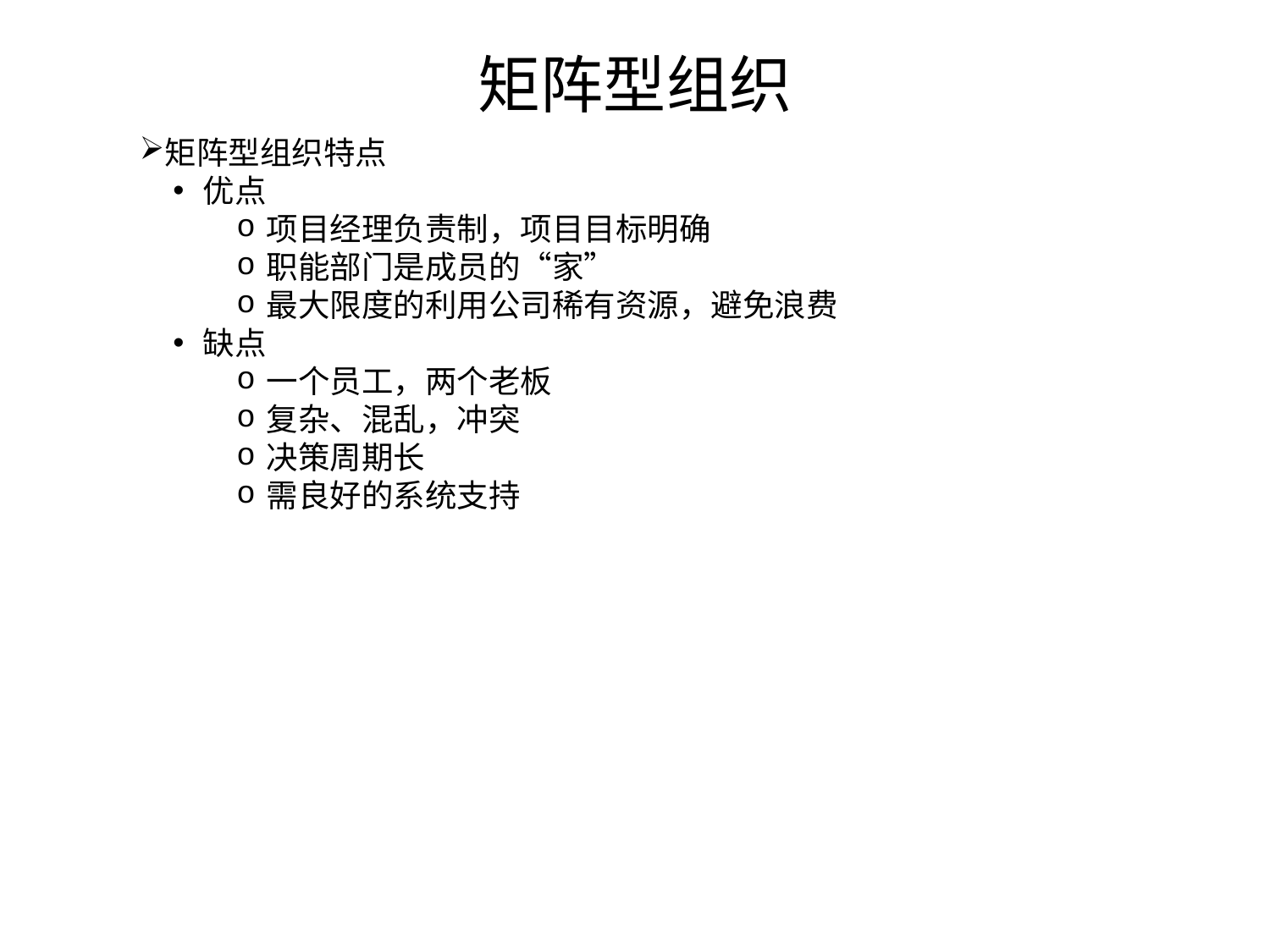

# 矩阵型组织
矩阵型组织特点
优点
项目经理负责制，项目目标明确
职能部门是成员的“家”
最大限度的利用公司稀有资源，避免浪费
缺点
一个员工，两个老板
复杂、混乱，冲突
决策周期长
需良好的系统支持